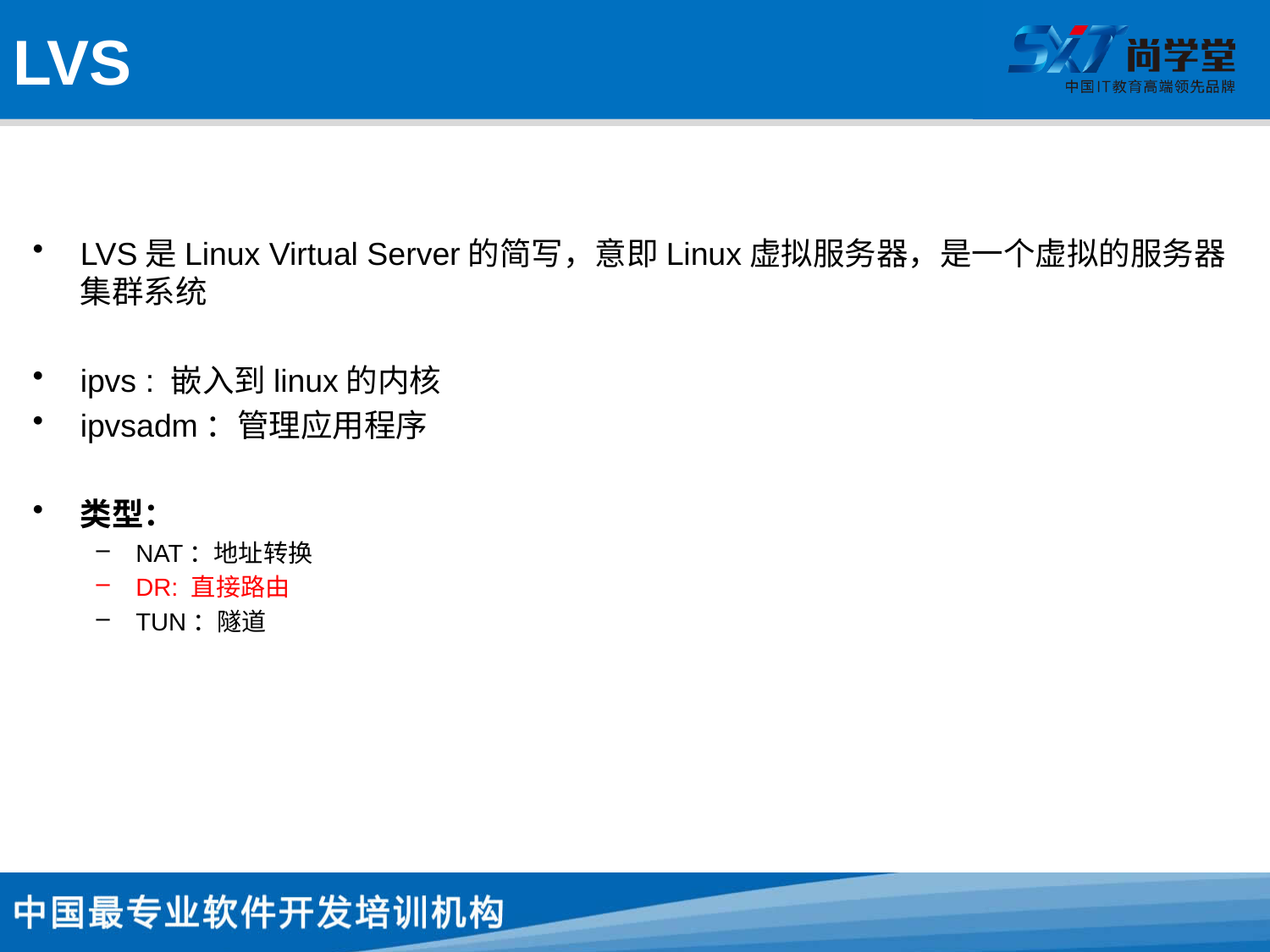

# LVS

LVS是Linux Virtual Server的简写，意即Linux虚拟服务器，是一个虚拟的服务器集群系统

ipvs : 嵌入到linux的内核
ipvsadm：管理应用程序

类型：
NAT：地址转换
DR: 直接路由
TUN：隧道